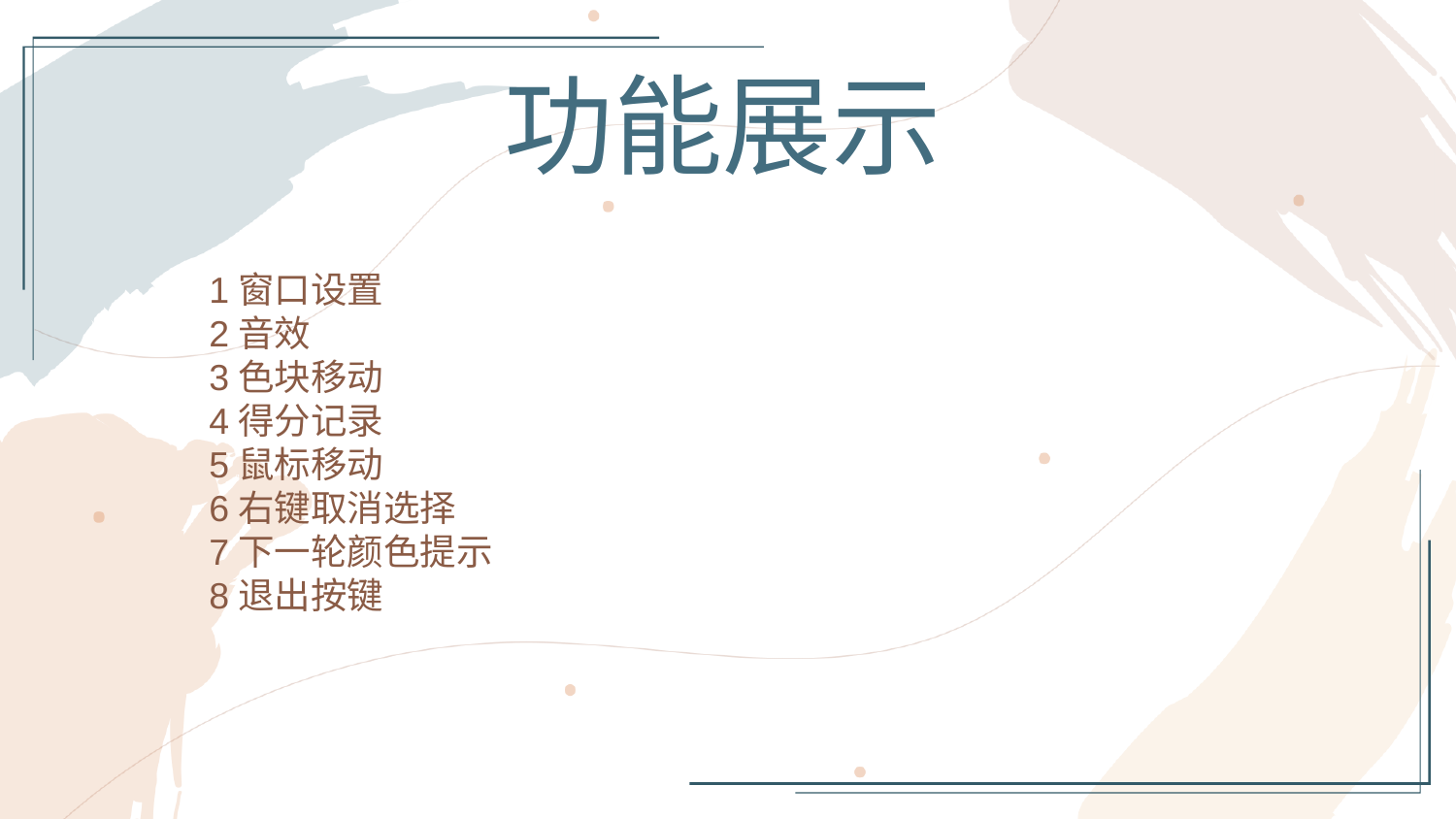

功能展示
1窗口设置
2音效
3色块移动
4得分记录
5鼠标移动
6右键取消选择
7下一轮颜色提示
8退出按键